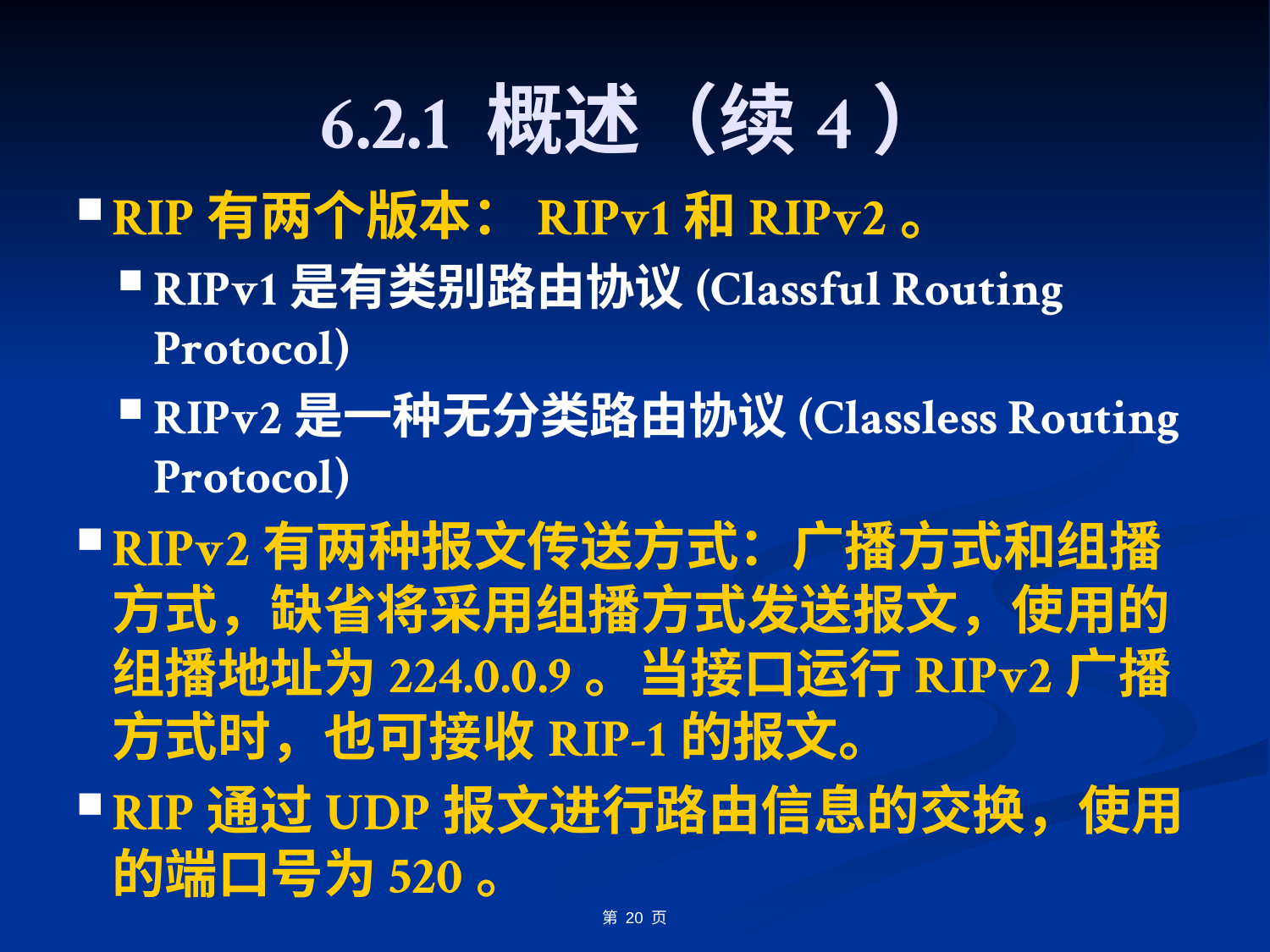

# 6.2.1 概述（续4）
RIP有两个版本：RIPv1和RIPv2。
RIPv1是有类别路由协议(Classful Routing Protocol)
RIPv2是一种无分类路由协议(Classless Routing Protocol)
RIPv2有两种报文传送方式：广播方式和组播方式，缺省将采用组播方式发送报文，使用的组播地址为224.0.0.9。当接口运行RIPv2广播方式时，也可接收RIP-1的报文。
RIP通过UDP报文进行路由信息的交换，使用的端口号为520。

第 20 页